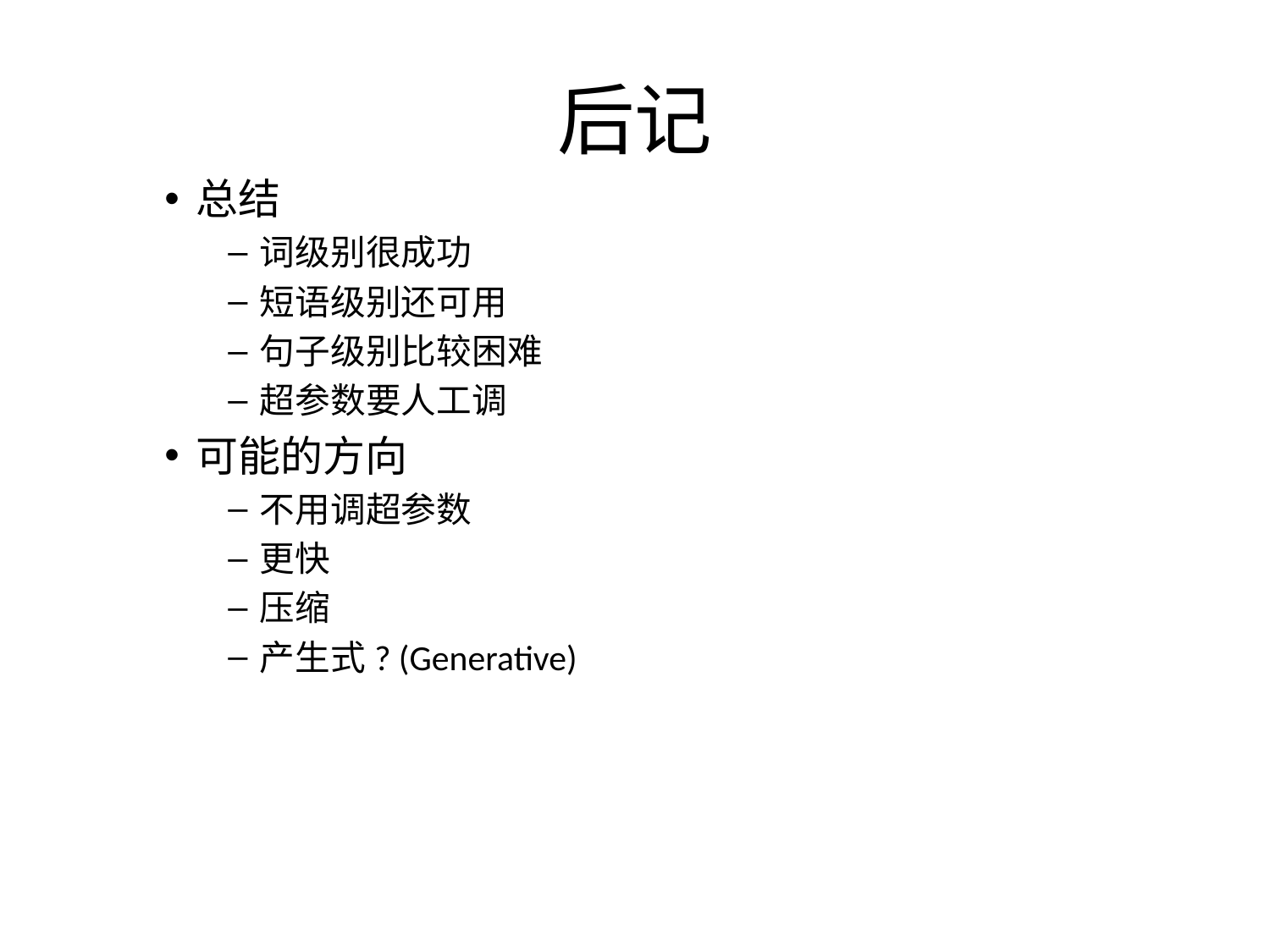

# 后记
总结
词级别很成功
短语级别还可用
句子级别比较困难
超参数要人工调
可能的方向
不用调超参数
更快
压缩
产生式? (Generative)